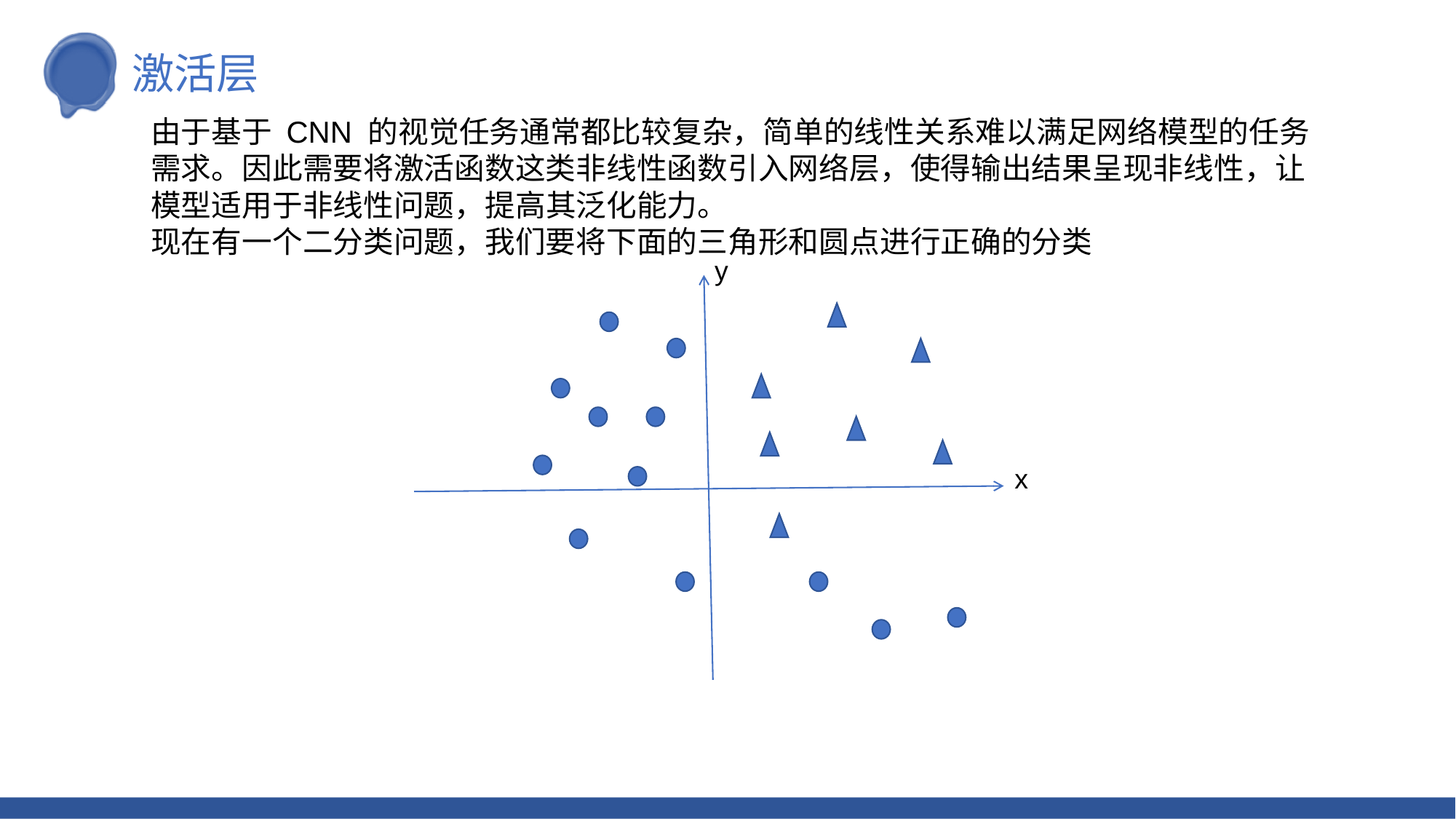

激活层
由于基于 CNN 的视觉任务通常都比较复杂，简单的线性关系难以满足网络模型的任务需求。因此需要将激活函数这类非线性函数引入网络层，使得输出结果呈现非线性，让模型适用于非线性问题，提高其泛化能力。
现在有一个二分类问题，我们要将下面的三角形和圆点进行正确的分类
y

x